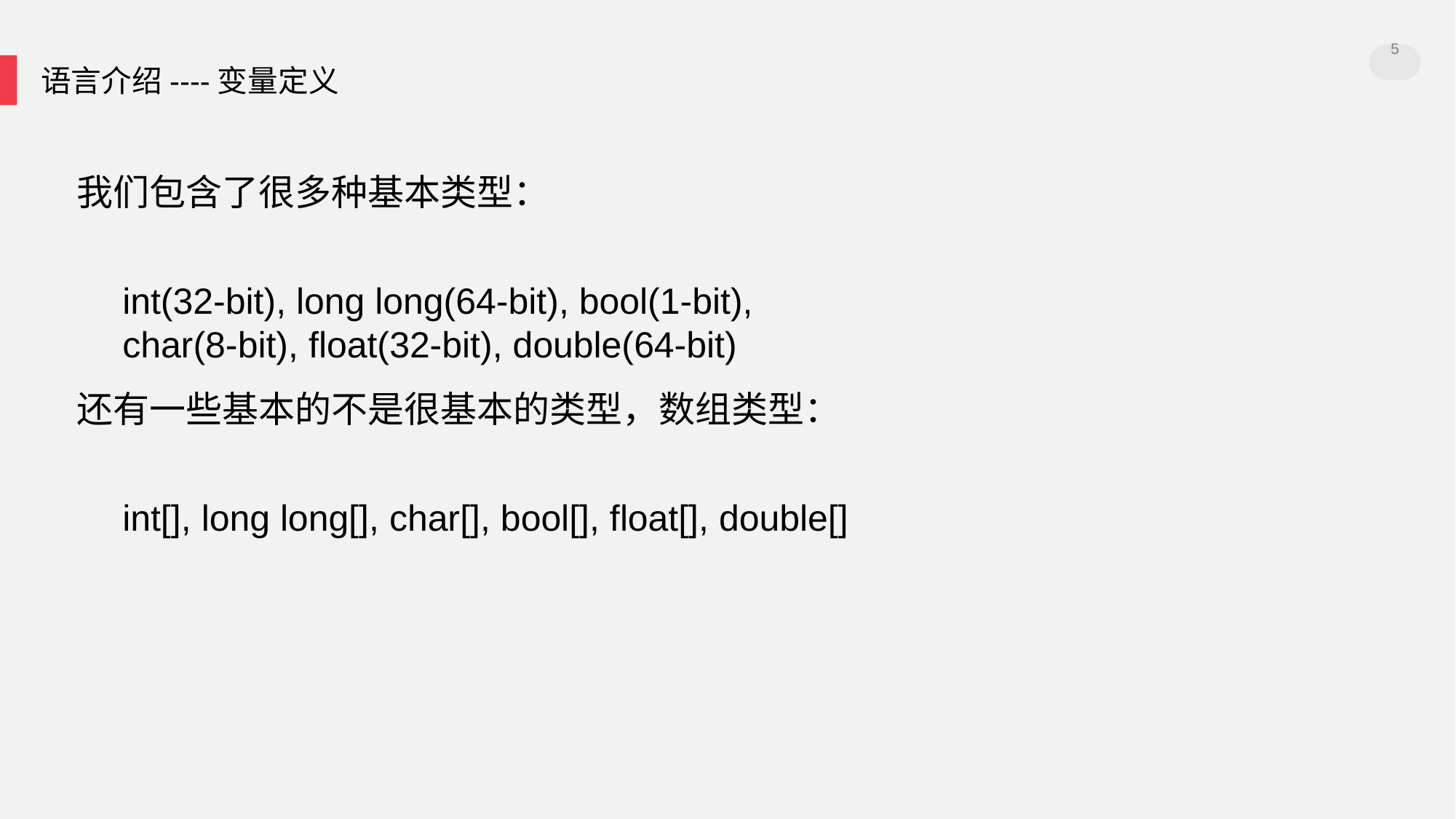

5
语言介绍----变量定义
我们包含了很多种基本类型：
int(32-bit), long long(64-bit), bool(1-bit),
char(8-bit), float(32-bit), double(64-bit)
还有一些基本的不是很基本的类型，数组类型：
int[], long long[], char[], bool[], float[], double[]